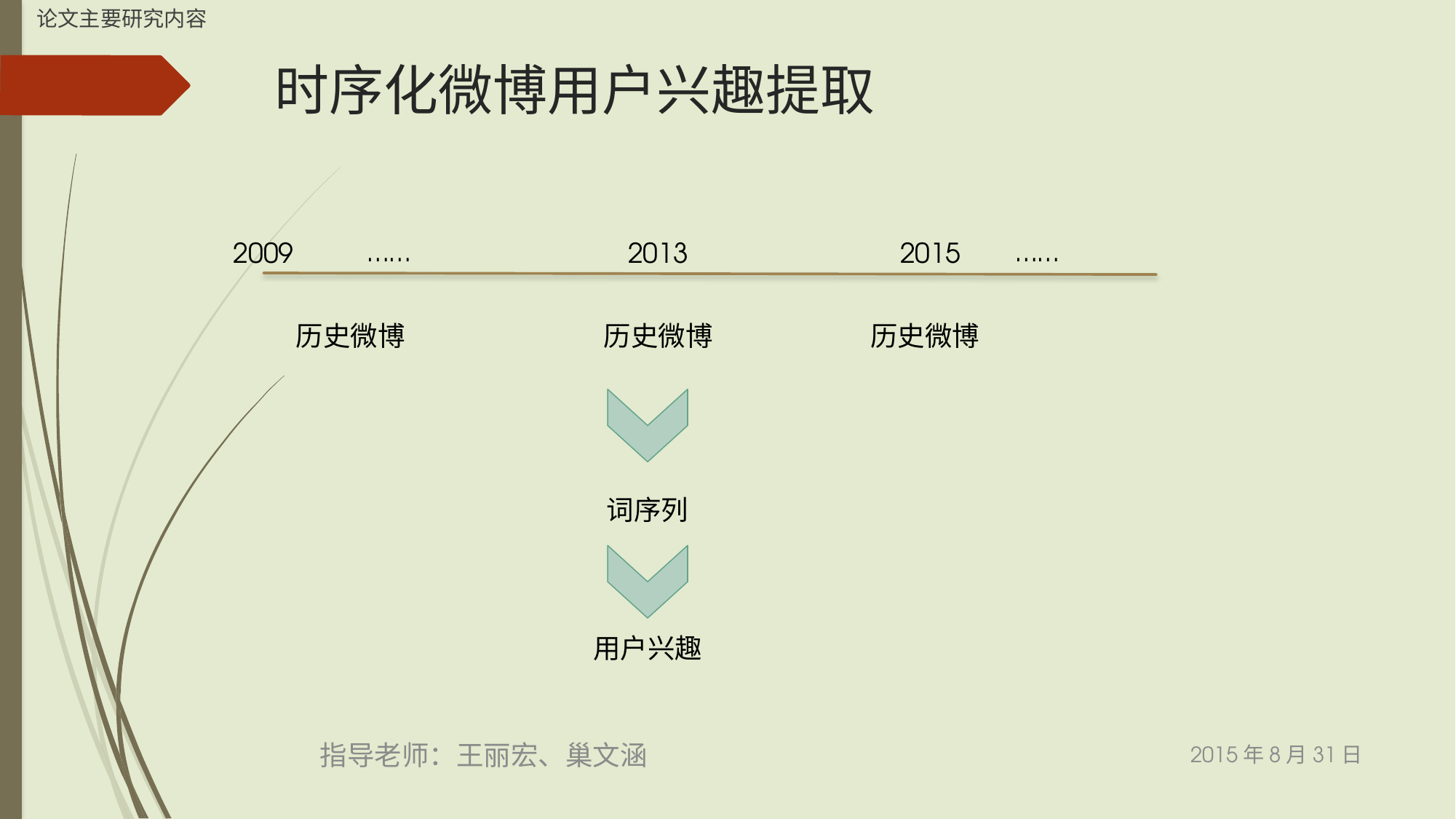

论文主要研究内容
# 时序化微博用户兴趣提取
……
……
2009
2013
2015
历史微博
历史微博
历史微博

词序列

用户兴趣
2015年8月31日
指导老师：王丽宏、巢文涵